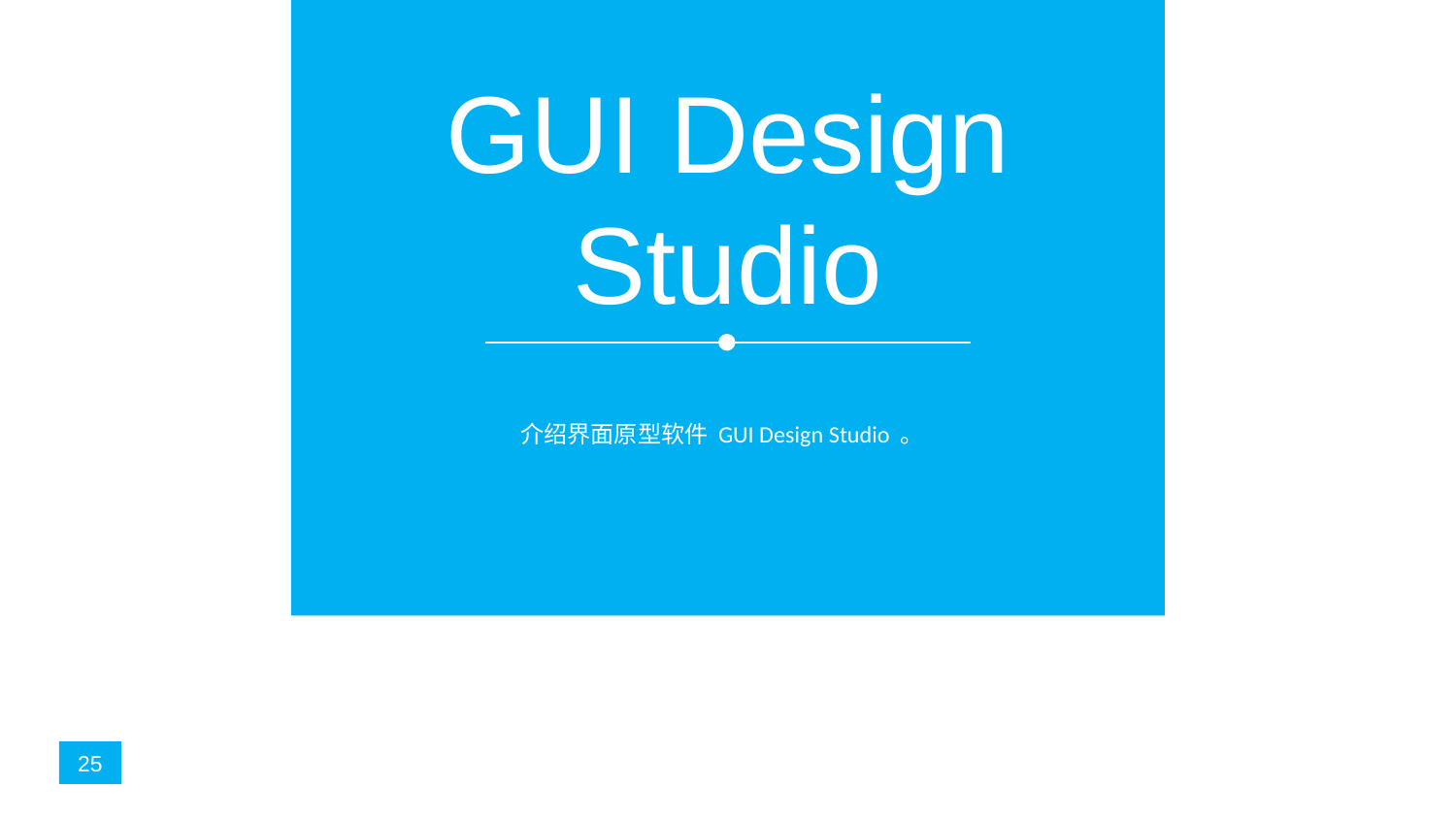

GUI Design Studio

介绍界面原型软件GUI Design Studio。
25